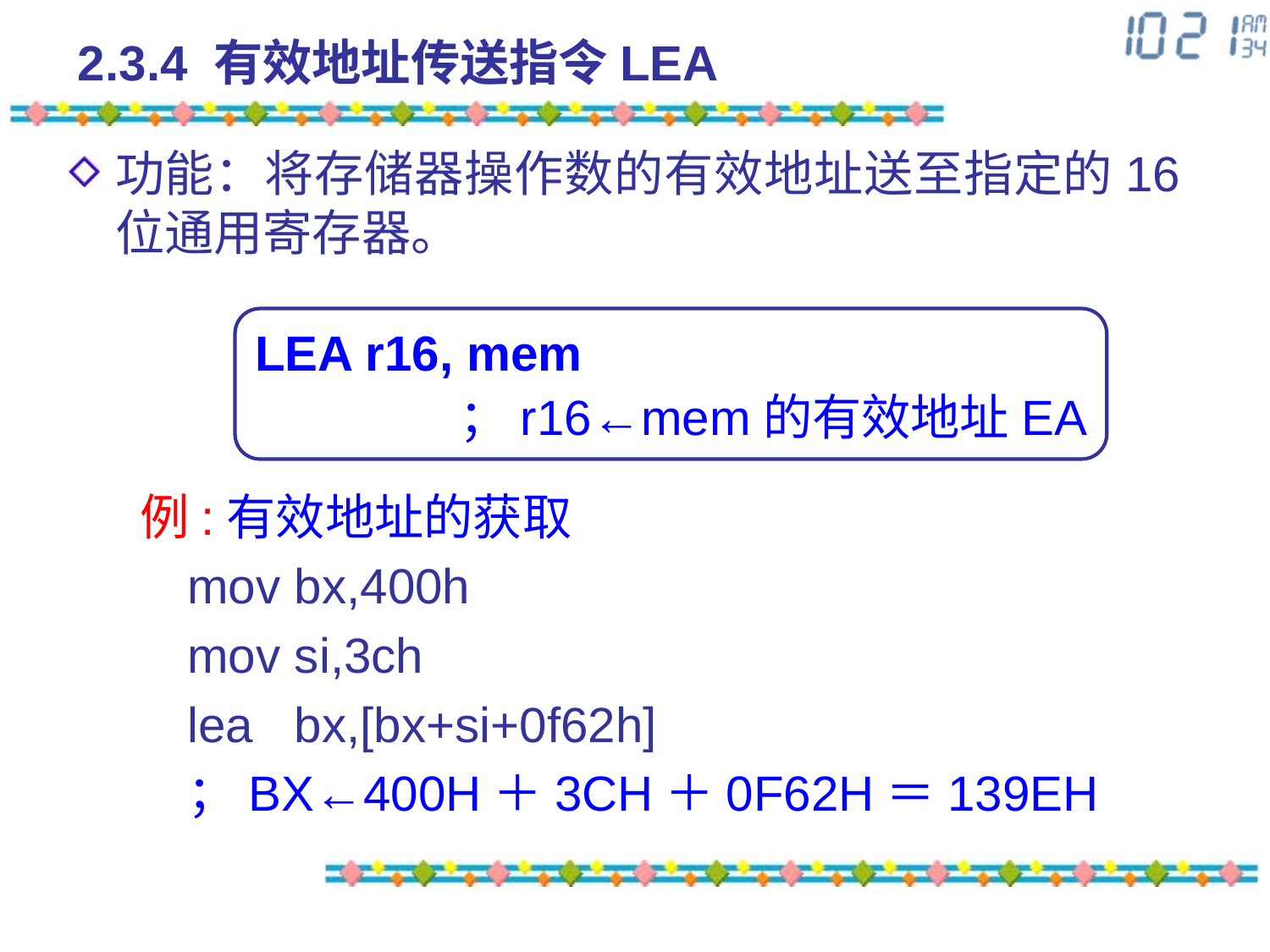

# 2.3.4 有效地址传送指令LEA
功能：将存储器操作数的有效地址送至指定的16位通用寄存器。
LEA r16, mem
；r16←mem的有效地址EA
例:有效地址的获取
	mov bx,400h
	mov si,3ch
	lea   bx,[bx+si+0f62h]
	；BX←400H＋3CH＋0F62H＝139EH